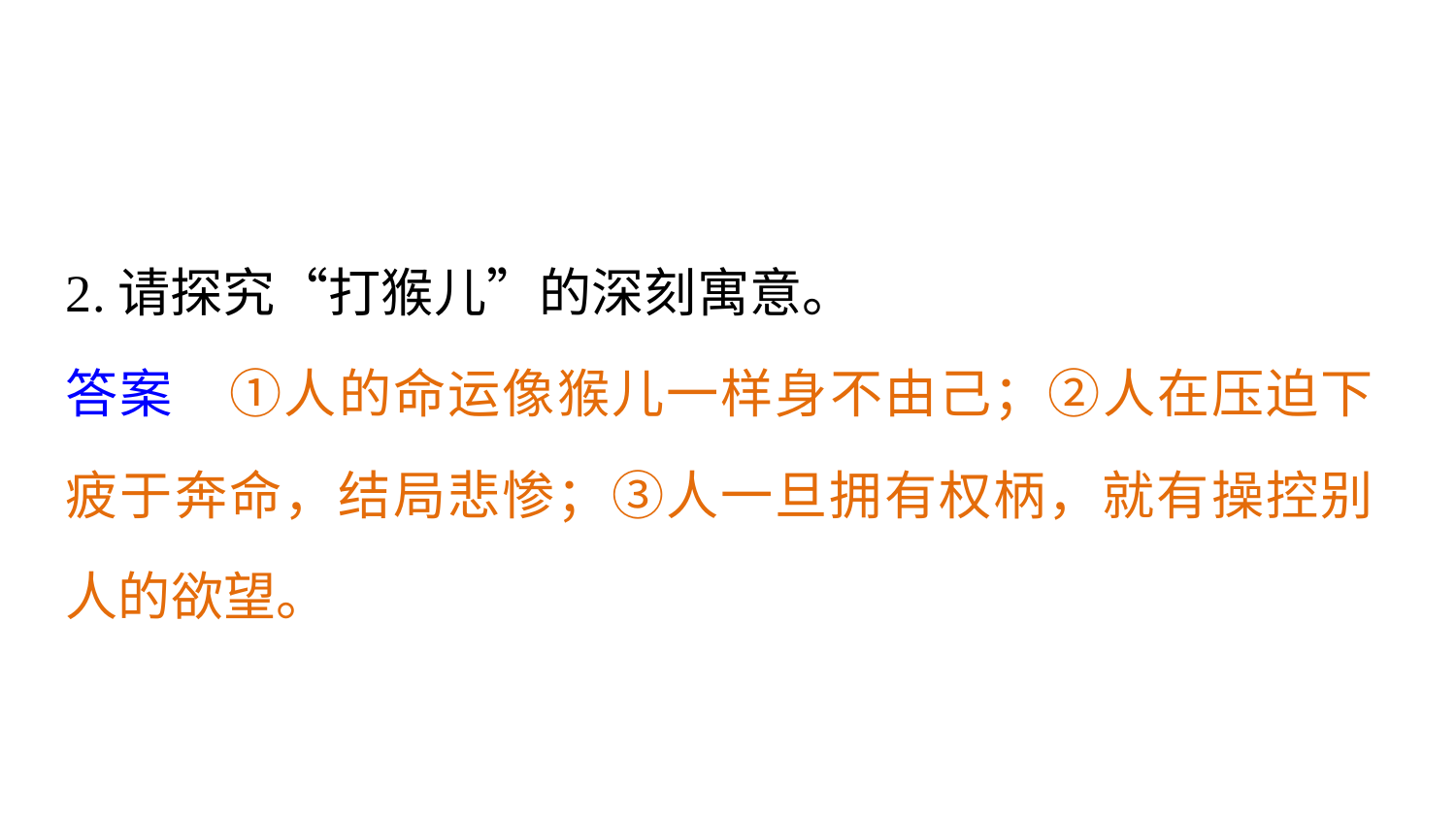

2.请探究“打猴儿”的深刻寓意。
答案　①人的命运像猴儿一样身不由己；②人在压迫下疲于奔命，结局悲惨；③人一旦拥有权柄，就有操控别人的欲望。